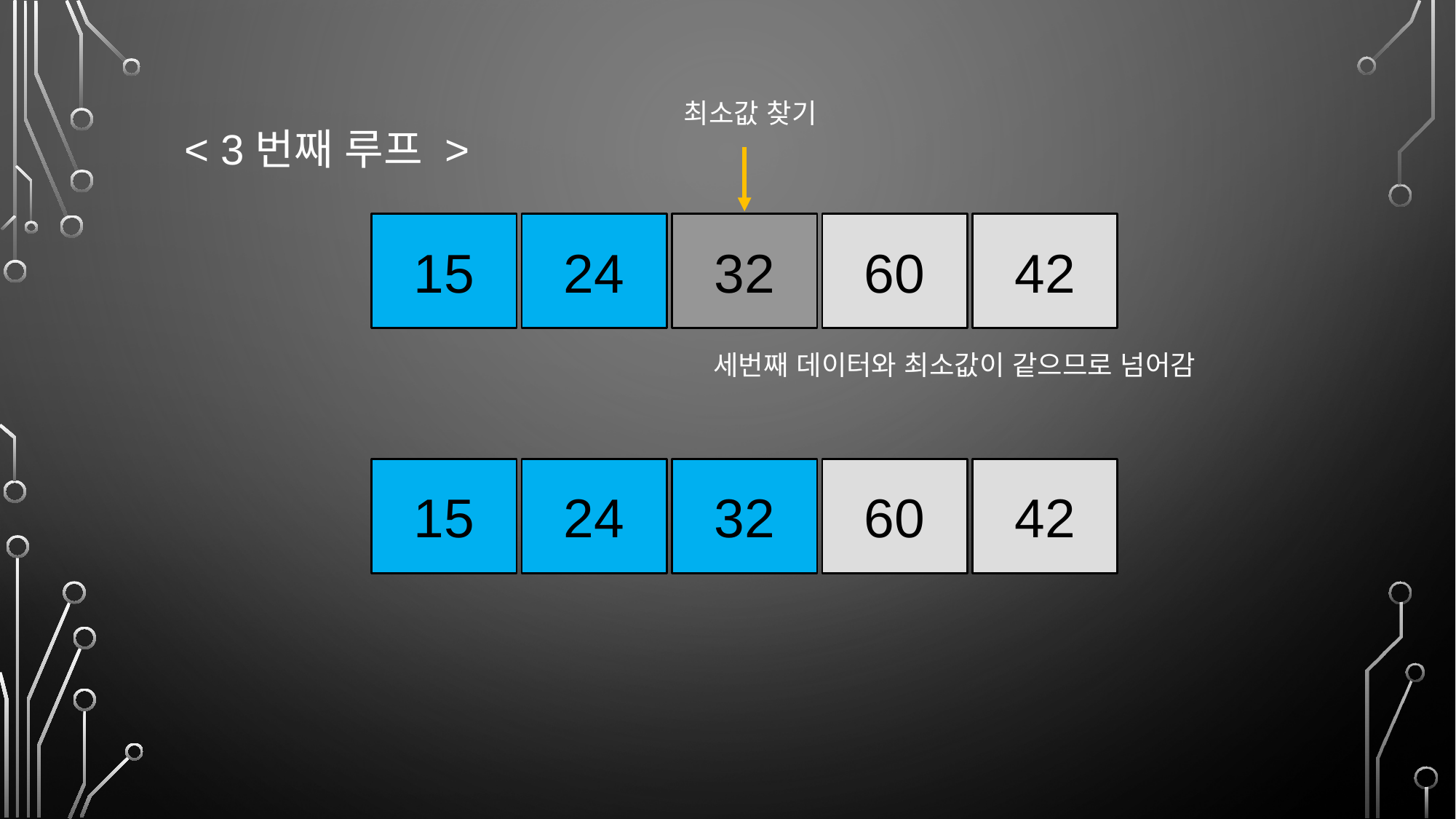

최소값 찾기
< 3번째 루프 >
15
24
32
60
42
세번째 데이터와 최소값이 같으므로 넘어감
24
15
32
60
42